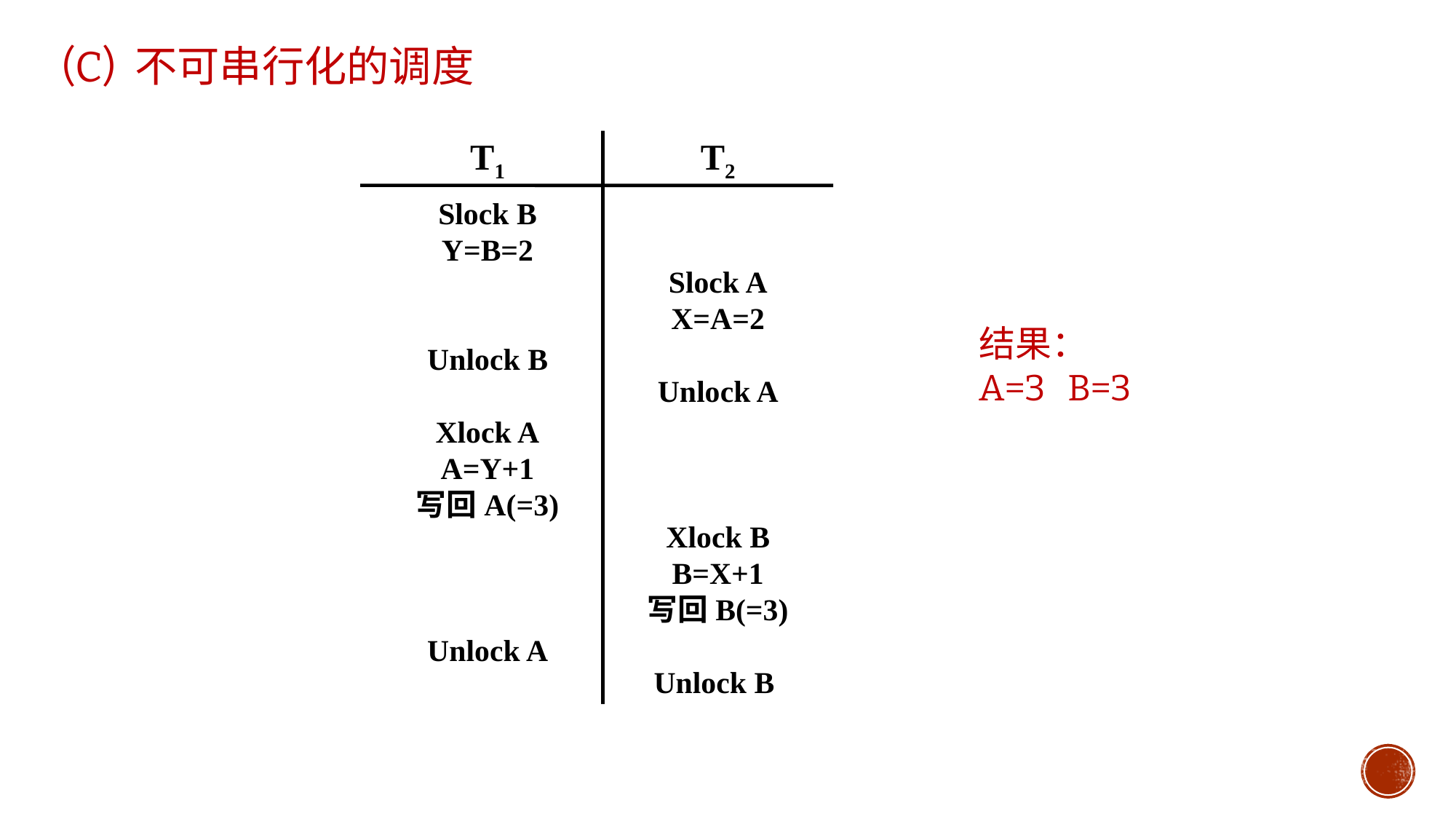

# (c) 不可串行化的调度
T1

T2

Slock A
X=A=2

Unlock A

Xlock B
B=X+1
写回B(=3)

Unlock B
Slock B
Y=B=2

Unlock B

Xlock A
A=Y+1
写回A(=3)

Unlock A

结果：
A=3   B=3